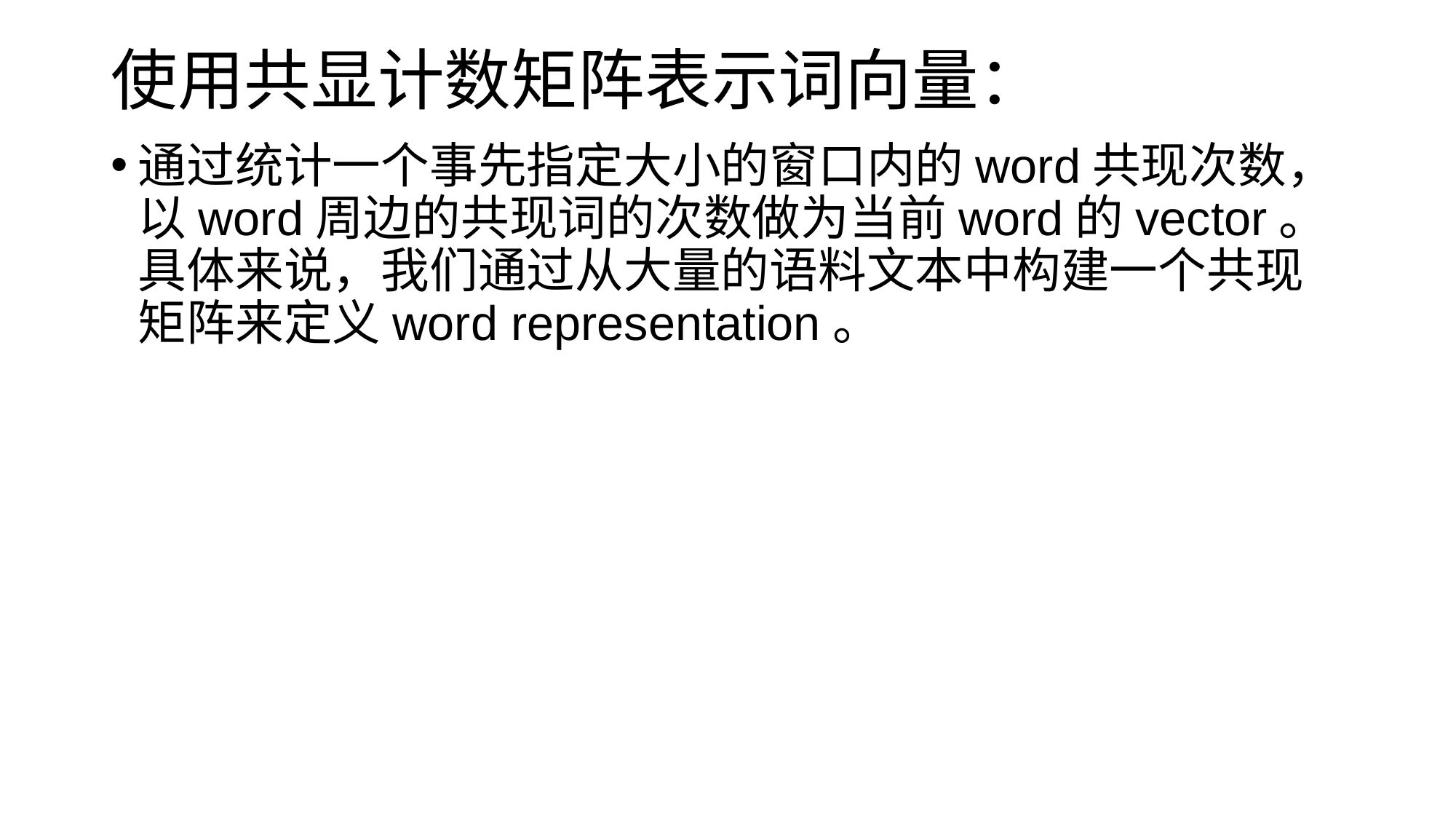

# 使用共显计数矩阵表示词向量：
通过统计一个事先指定大小的窗口内的word共现次数，以word周边的共现词的次数做为当前word的vector。具体来说，我们通过从大量的语料文本中构建一个共现矩阵来定义word representation。